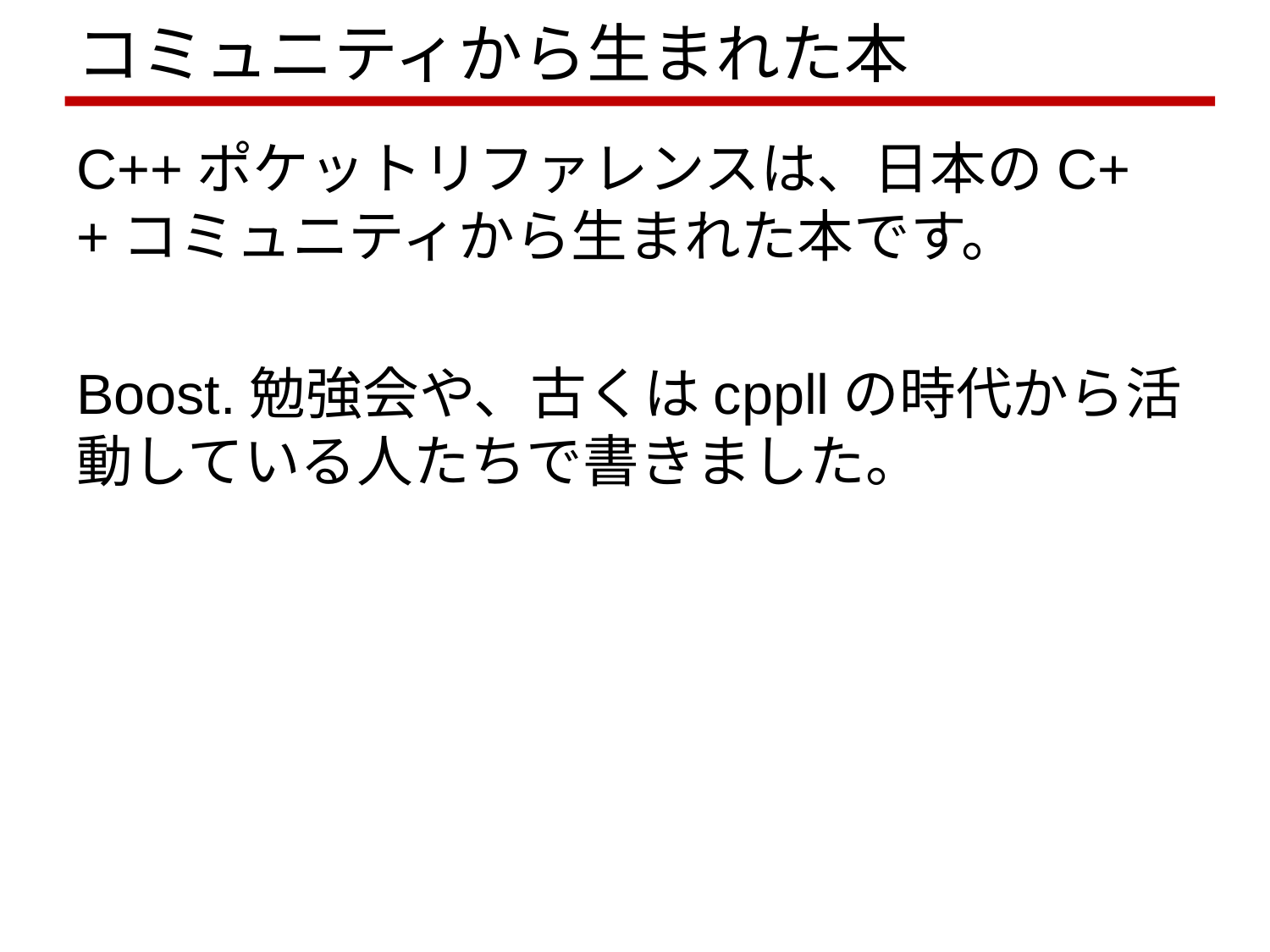

# コミュニティから生まれた本

C++ポケットリファレンスは、日本のC++コミュニティから生まれた本です。

Boost.勉強会や、古くはcppllの時代から活動している人たちで書きました。